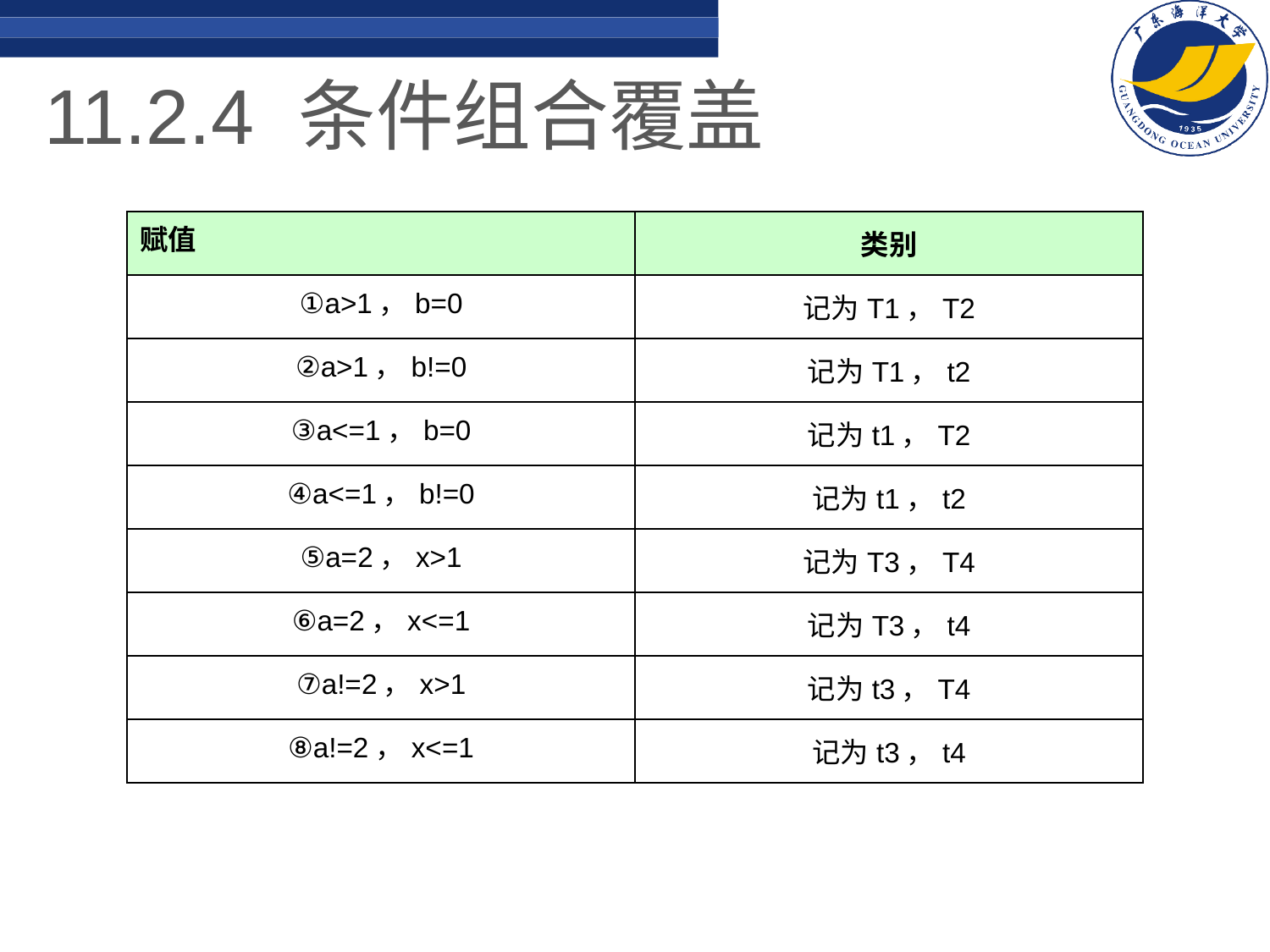

11.2.4	条件组合覆盖
| 赋值 | 类别 |
| --- | --- |
| ①a>1，b=0 | 记为T1，T2 |
| ②a>1，b!=0 | 记为T1，t2 |
| ③a<=1，b=0 | 记为t1，T2 |
| ④a<=1，b!=0 | 记为t1，t2 |
| ⑤a=2，x>1 | 记为T3，T4 |
| ⑥a=2，x<=1 | 记为T3，t4 |
| ⑦a!=2，x>1 | 记为t3，T4 |
| ⑧a!=2，x<=1 | 记为t3，t4 |
19